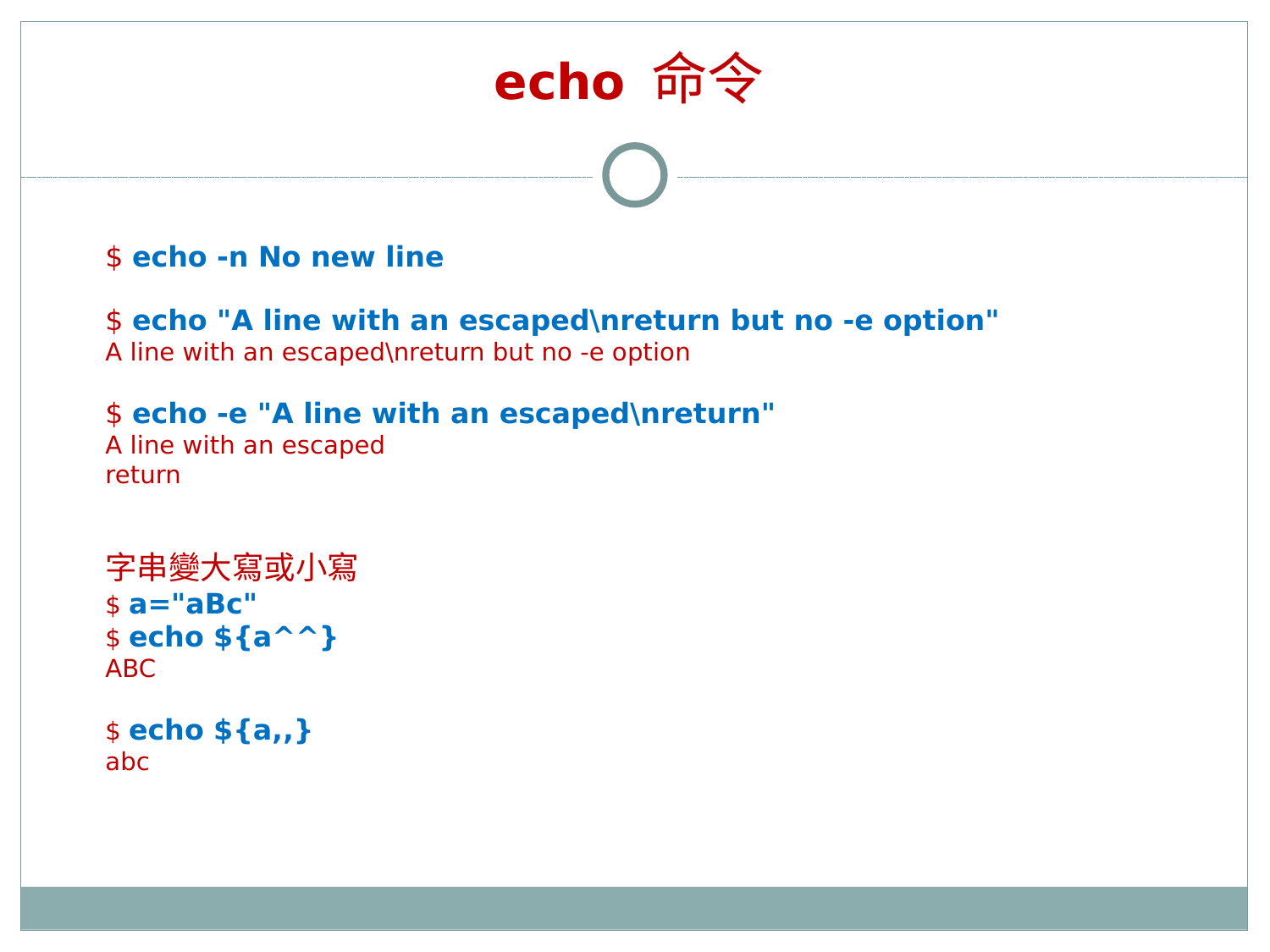

# echo 命令
$ echo -n No new line

$ echo "A line with an escaped\nreturn but no -e option"
A line with an escaped\nreturn but no -e option

$ echo -e "A line with an escaped\nreturn"
A line with an escaped
return

字串變大寫或小寫
$ a="aBc"
$ echo ${a^^}
ABC

$ echo ${a,,}
abc